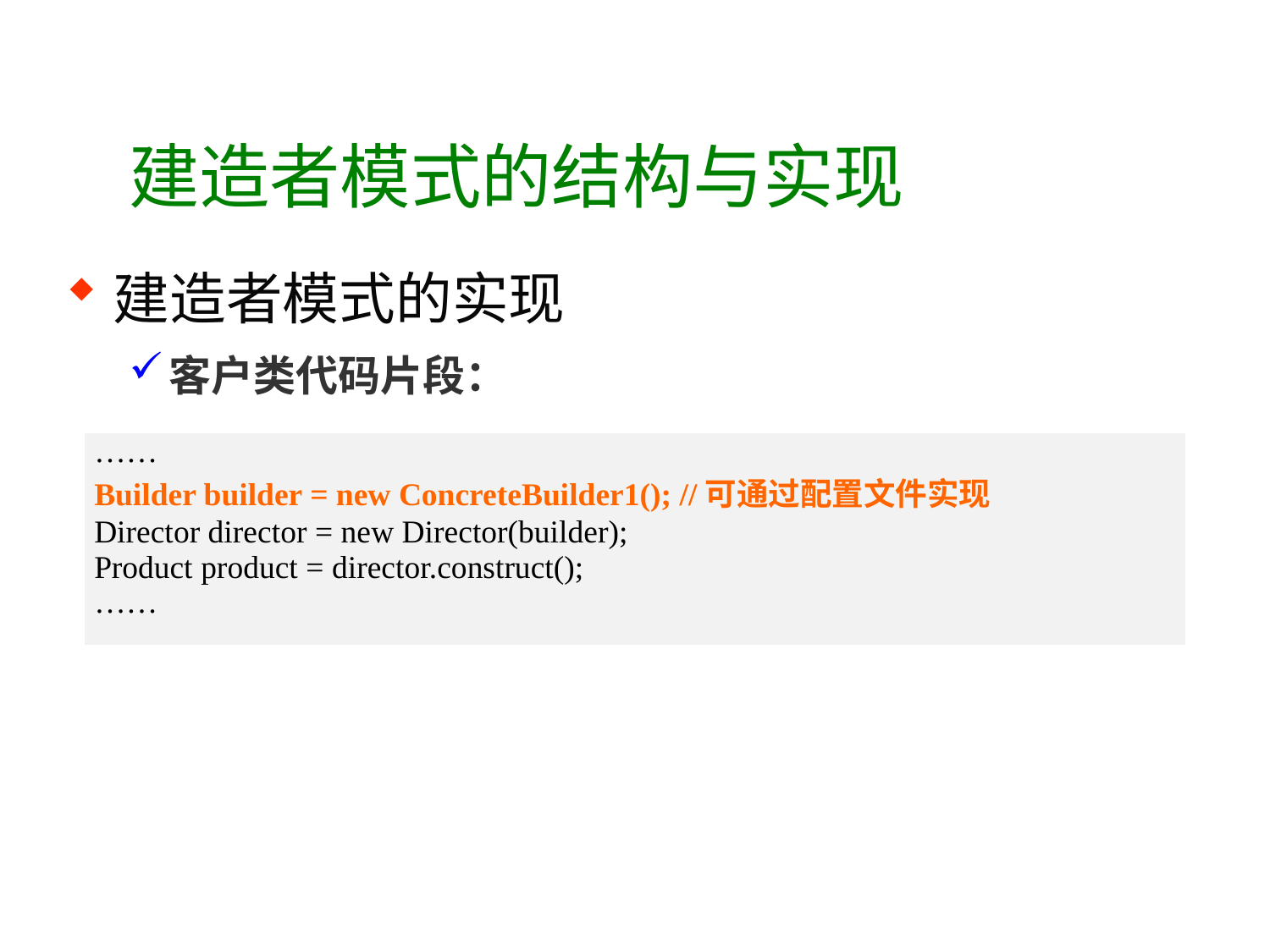

# 建造者模式的结构与实现
建造者模式的实现
客户类代码片段：
| …… Builder builder = new ConcreteBuilder1(); //可通过配置文件实现 Director director = new Director(builder); Product product = director.construct(); …… |
| --- |